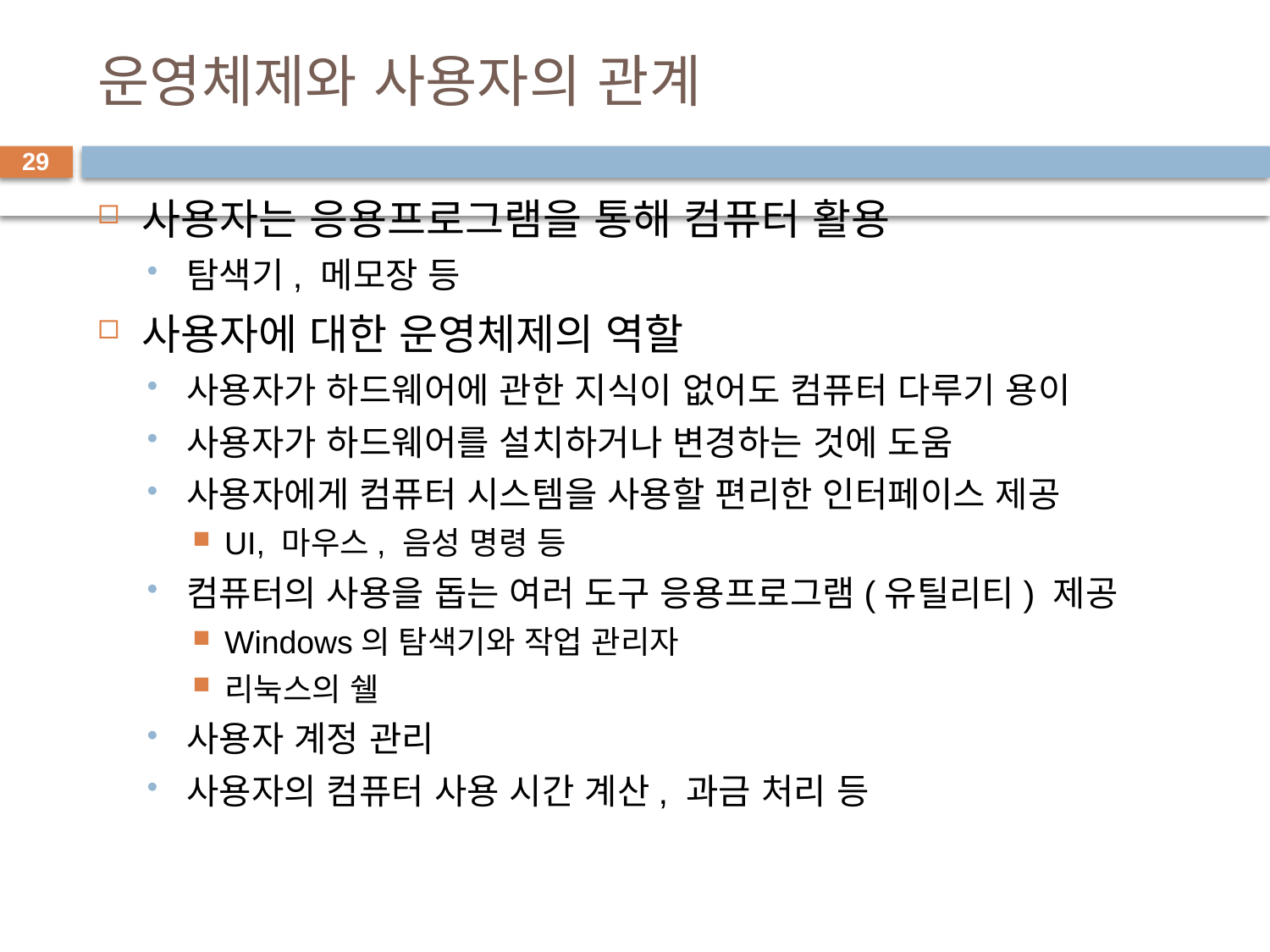

# 운영체제와 사용자의 관계
29
사용자는 응용프로그램을 통해 컴퓨터 활용
탐색기, 메모장 등
사용자에 대한 운영체제의 역할
사용자가 하드웨어에 관한 지식이 없어도 컴퓨터 다루기 용이
사용자가 하드웨어를 설치하거나 변경하는 것에 도움
사용자에게 컴퓨터 시스템을 사용할 편리한 인터페이스 제공
UI, 마우스, 음성 명령 등
컴퓨터의 사용을 돕는 여러 도구 응용프로그램(유틸리티) 제공
Windows의 탐색기와 작업 관리자
리눅스의 쉘
사용자 계정 관리
사용자의 컴퓨터 사용 시간 계산, 과금 처리 등